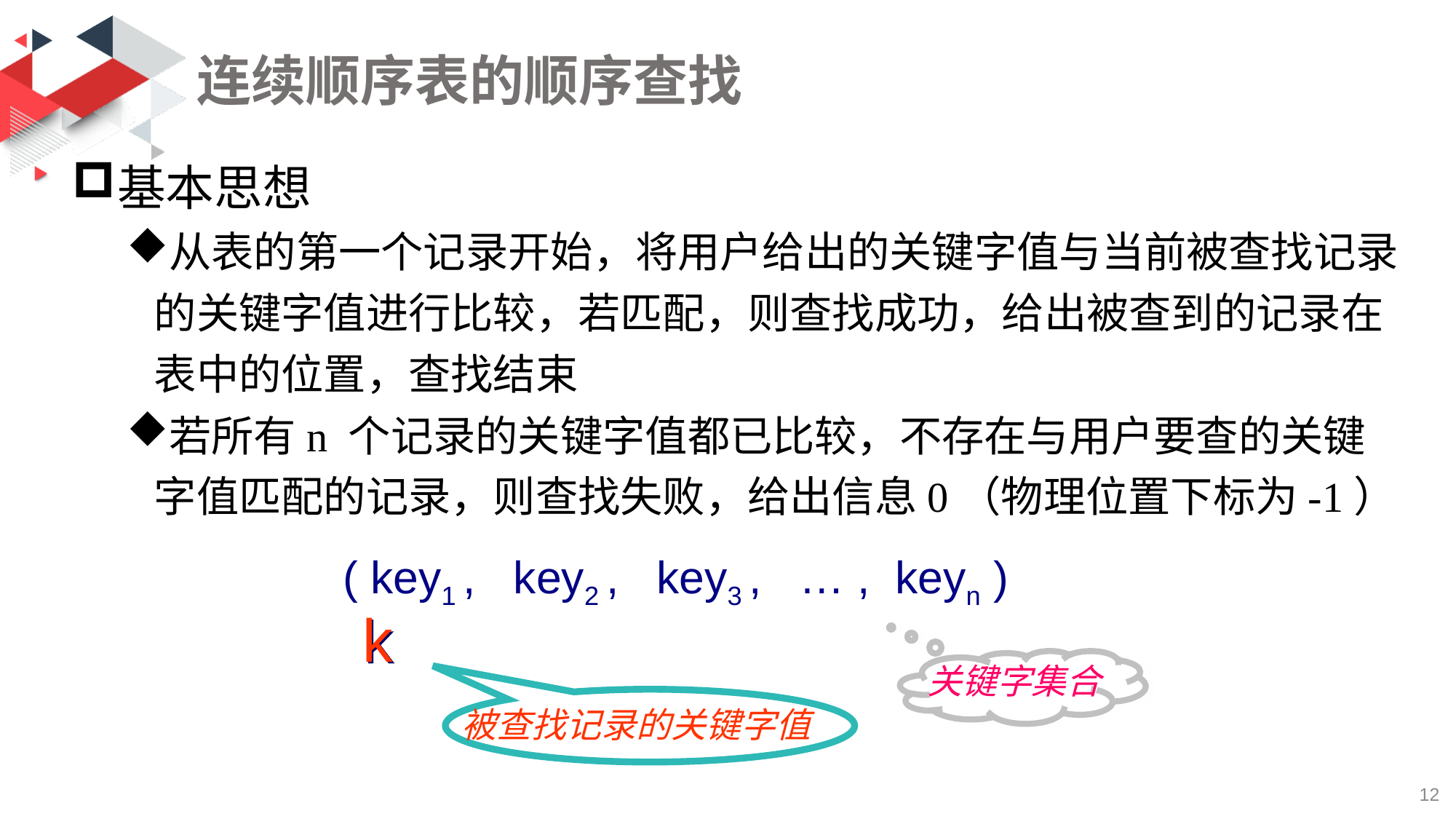

# 连续顺序表的顺序查找
基本思想
从表的第一个记录开始，将用户给出的关键字值与当前被查找记录的关键字值进行比较，若匹配，则查找成功，给出被查到的记录在表中的位置，查找结束
若所有n 个记录的关键字值都已比较，不存在与用户要查的关键字值匹配的记录，则查找失败，给出信息0（物理位置下标为-1）
  ( key1 ,   key2 ,   key3 ,   … ,  keyn )

关键字集合
k

被查找记录的关键字值
12